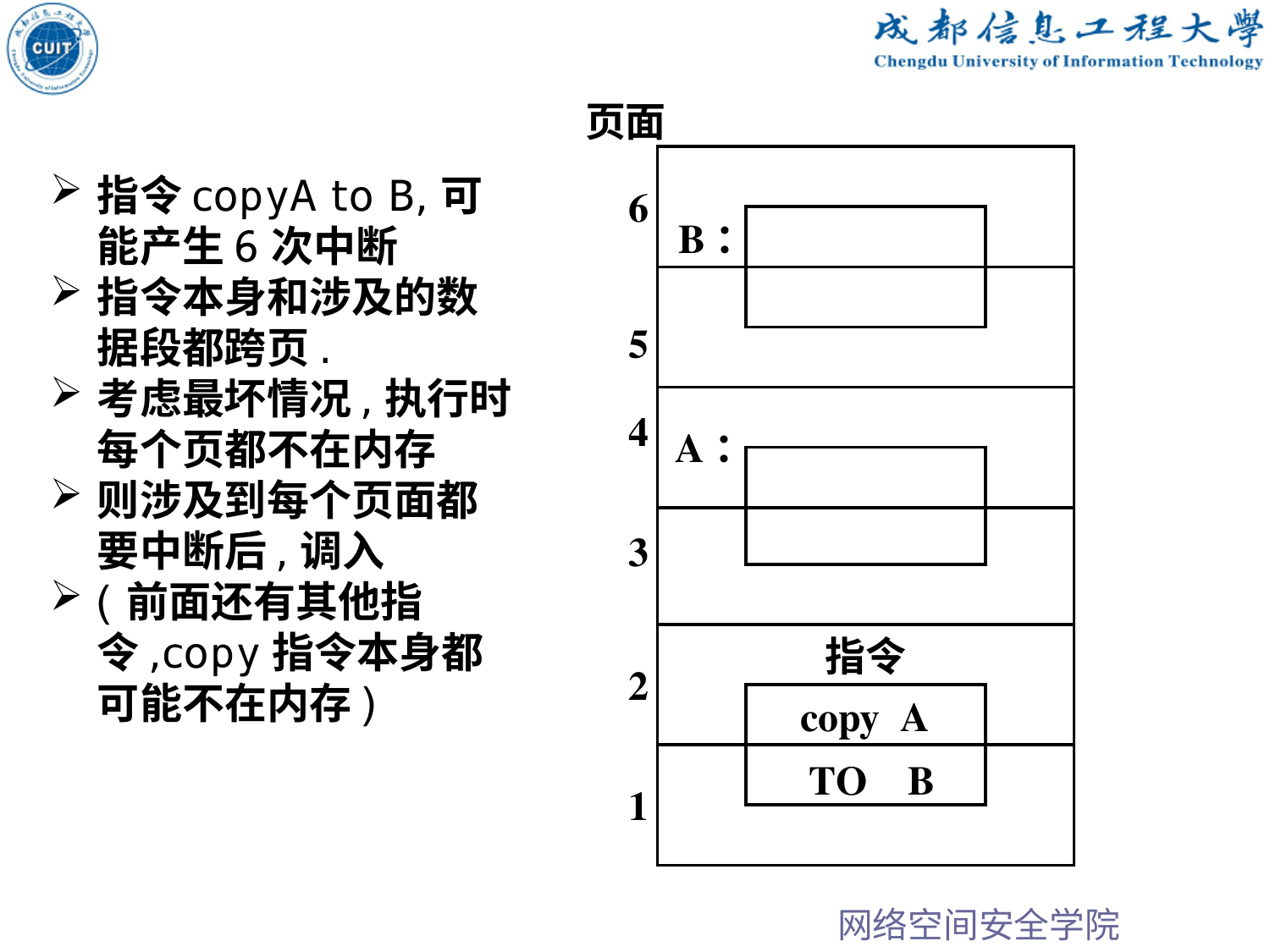

页面

6

B：

5

4
A：

3

指令
2

copy  A

TO    B
1
指令copyA to B,可能产生6次中断
指令本身和涉及的数据段都跨页.
考虑最坏情况,执行时每个页都不在内存
则涉及到每个页面都要中断后,调入
(前面还有其他指令,copy指令本身都可能不在内存)